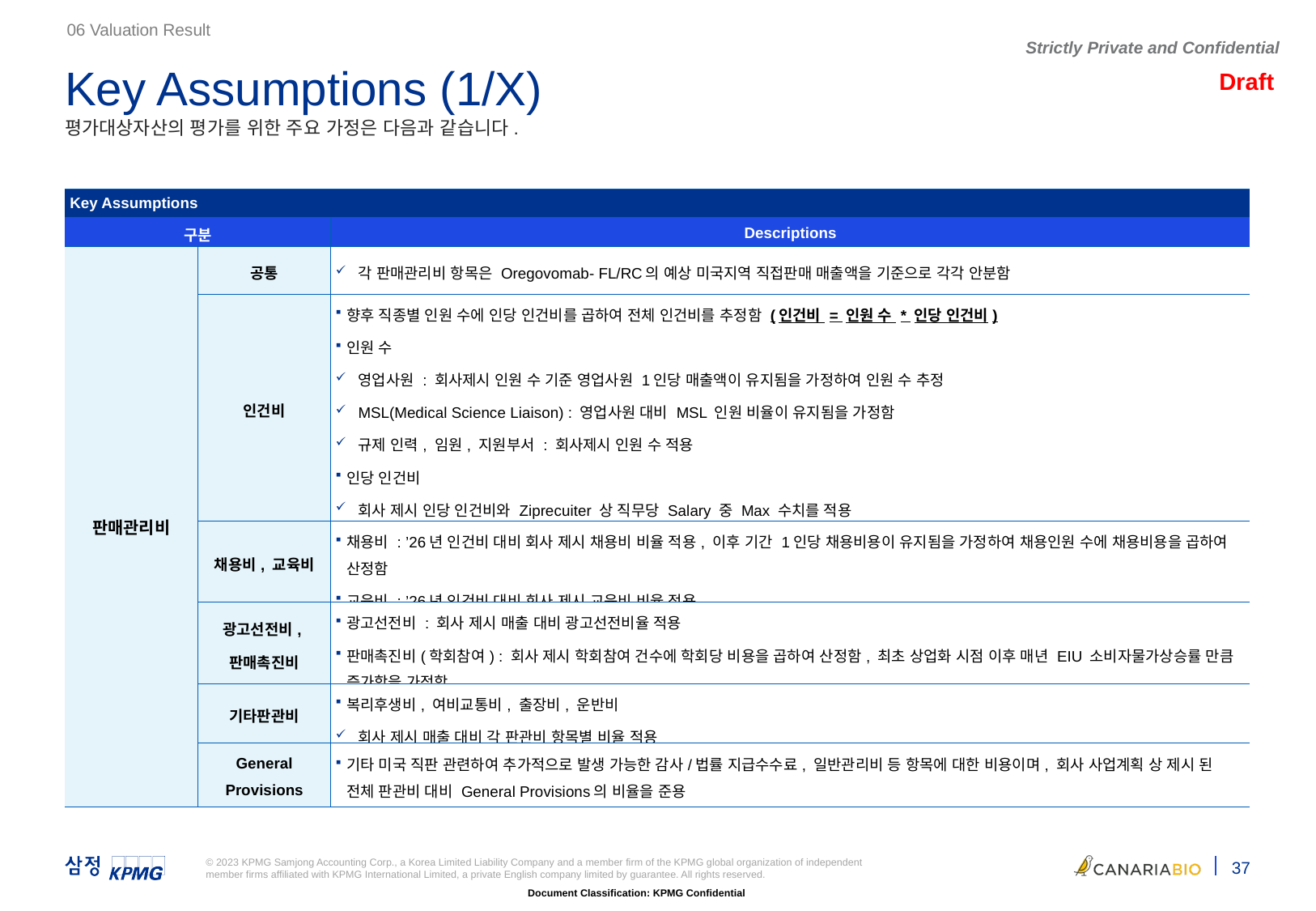

06 Valuation Result

Key Assumptions (1/X)
평가대상자산의 평가를 위한 주요 가정은 다음과 같습니다.
| Key Assumptions |  |  |
| --- | --- | --- |
| 구분 |  | Descriptions |
| 판매관리비 | 공통 | 각 판매관리비 항목은 Oregovomab- FL/RC의 예상 미국지역 직접판매 매출액을 기준으로 각각 안분함 |
| 판매관리비 | 인건비 | 향후 직종별 인원 수에 인당 인건비를 곱하여 전체 인건비를 추정함 (인건비 = 인원 수 \* 인당 인건비) 인원 수 영업사원 : 회사제시 인원 수 기준 영업사원 1인당 매출액이 유지됨을 가정하여 인원 수 추정 MSL(Medical Science Liaison) : 영업사원 대비 MSL 인원 비율이 유지됨을 가정함 규제 인력, 임원, 지원부서 : 회사제시 인원 수 적용 인당 인건비 회사 제시 인당 인건비와 Ziprecuiter 상 직무당 Salary 중 Max 수치를 적용 최초 상업화 시점 이후 매년 EIU 명목임금상승률 만큼 증가함을 가정함 |
| 판매관리비 | 채용비, 교육비 | 채용비 : ’26년 인건비 대비 회사 제시 채용비 비율 적용, 이후 기간 1인당 채용비용이 유지됨을 가정하여 채용인원 수에 채용비용을 곱하여 산정함 교육비 : ’26년 인건비 대비 회사 제시 교육비 비율 적용 |
|  | 광고선전비, 판매촉진비 | 광고선전비 : 회사 제시 매출 대비 광고선전비율 적용 판매촉진비(학회참여) : 회사 제시 학회참여 건수에 학회당 비용을 곱하여 산정함, 최초 상업화 시점 이후 매년 EIU 소비자물가상승률 만큼 증가함을 가정함 |
|  | 기타판관비 | 복리후생비, 여비교통비, 출장비, 운반비 회사 제시 매출 대비 각 판관비 항목별 비율 적용 |
|  | General Provisions | 기타 미국 직판 관련하여 추가적으로 발생 가능한 감사/법률 지급수수료, 일반관리비 등 항목에 대한 비용이며, 회사 사업계획 상 제시 된 전체 판관비 대비 General Provisions의 비율을 준용 |